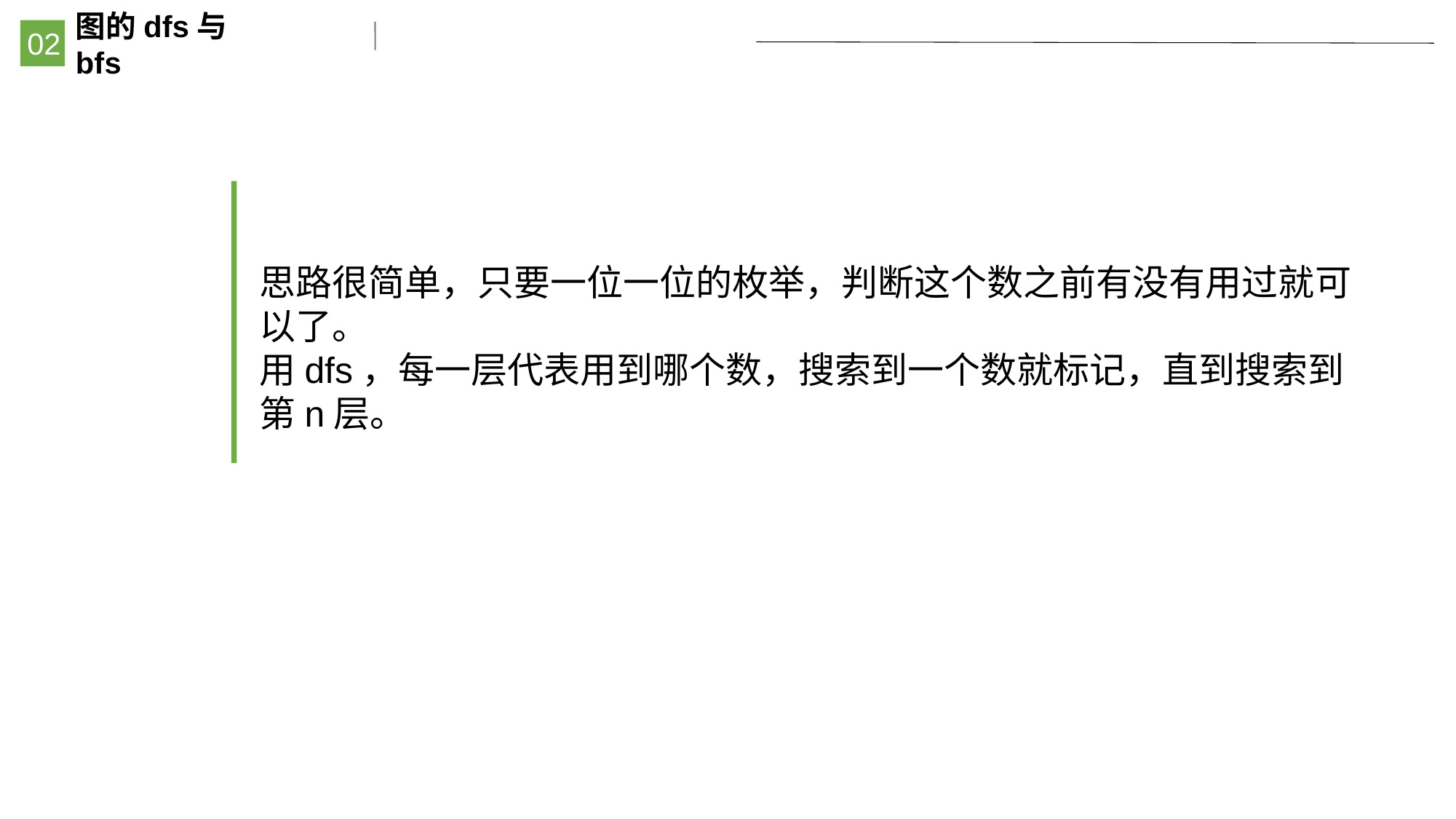

02
图的dfs与bfs

思路很简单，只要一位一位的枚举，判断这个数之前有没有用过就可以了。
用dfs，每一层代表用到哪个数，搜索到一个数就标记，直到搜索到第n层。